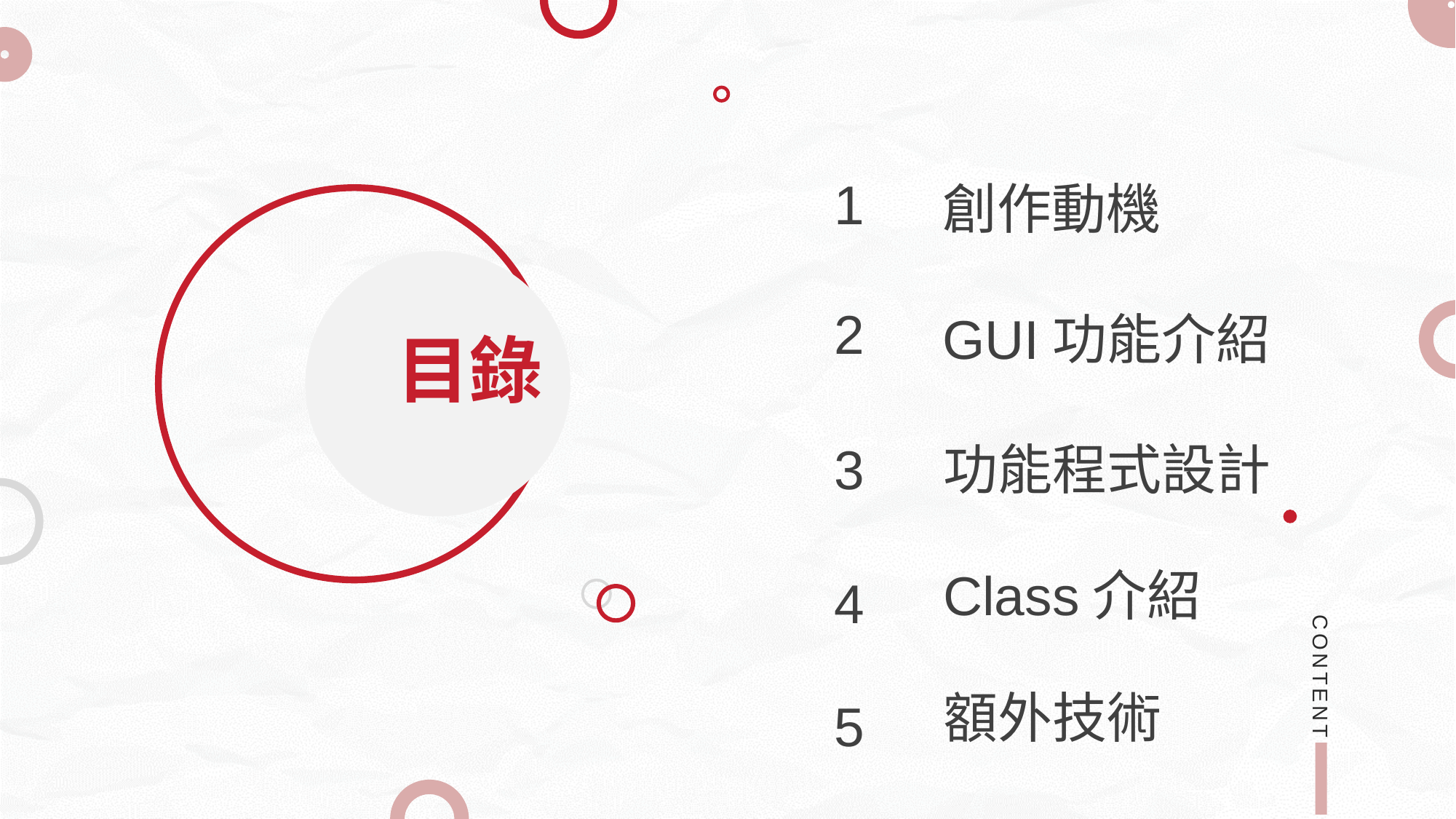

1
創作動機

2
GUI功能介紹

目錄
3
功能程式設計

Class介紹
4

CONTENT
額外技術
5